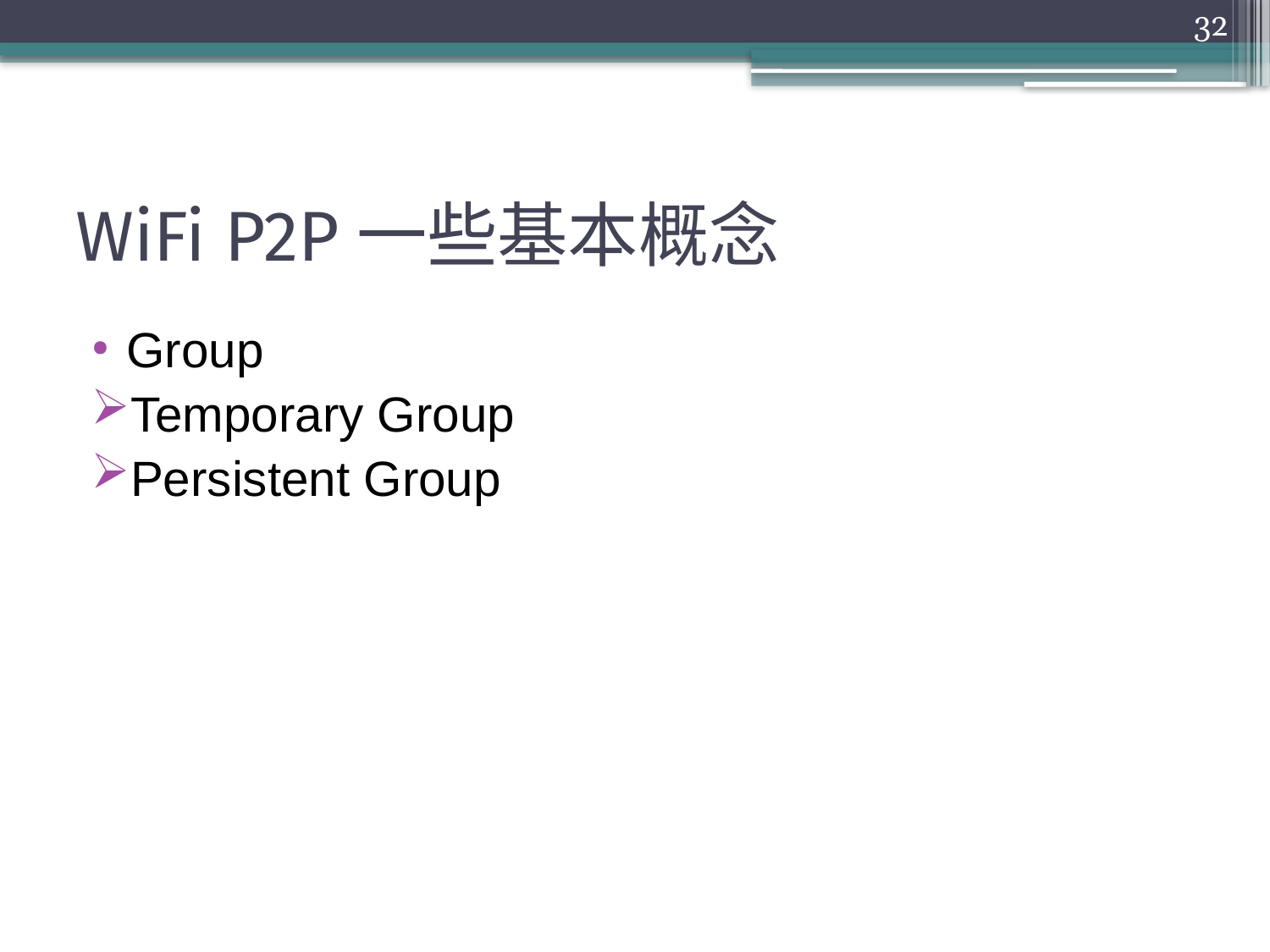

32
# WiFi P2P一些基本概念
Group
Temporary Group
Persistent Group